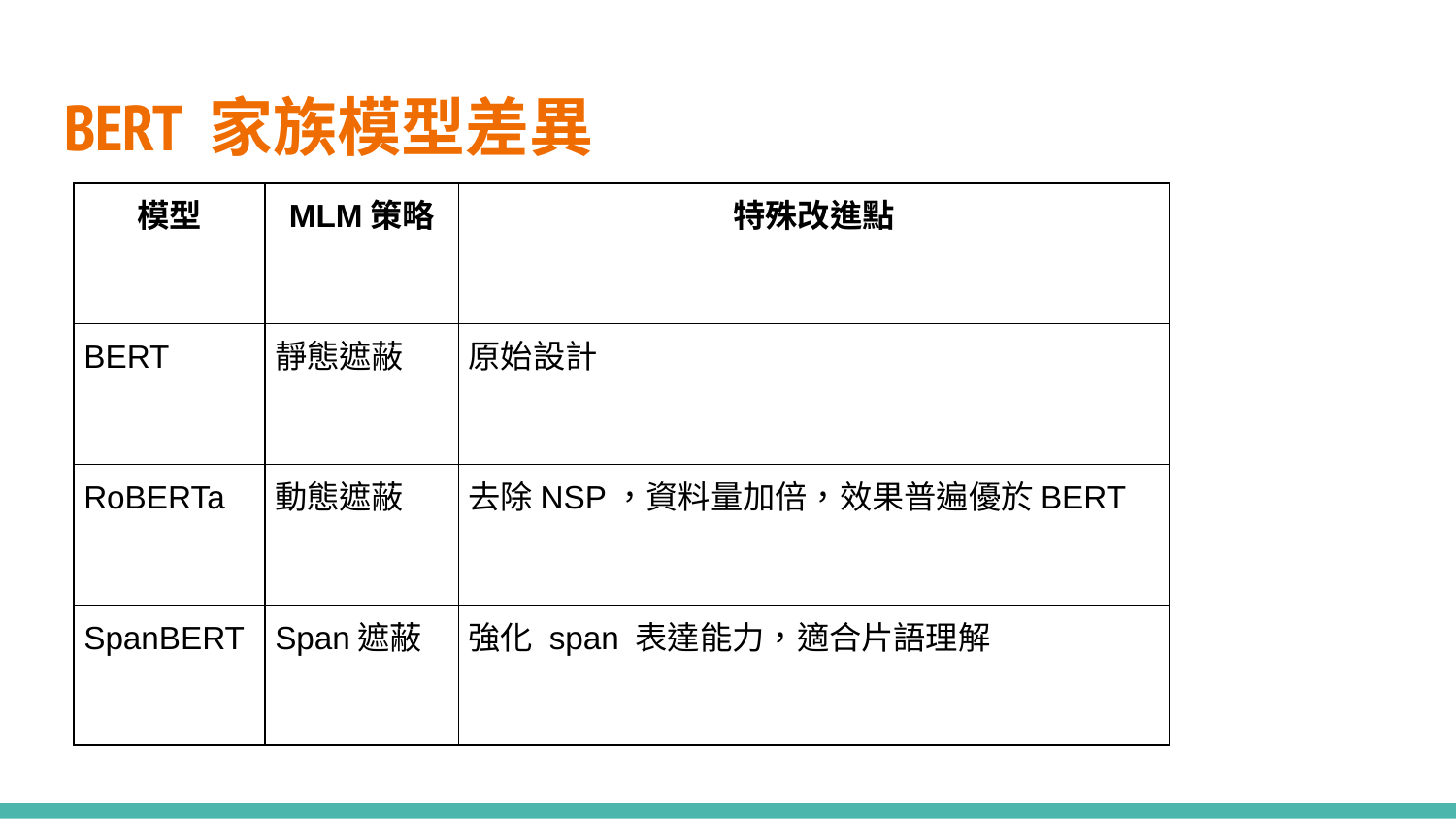

# BERT 家族模型差異
| 模型 | MLM策略 | 特殊改進點 |
| --- | --- | --- |
| BERT | 靜態遮蔽 | 原始設計 |
| RoBERTa | 動態遮蔽 | 去除NSP，資料量加倍，效果普遍優於BERT |
| SpanBERT | Span遮蔽 | 強化 span 表達能力，適合片語理解 |